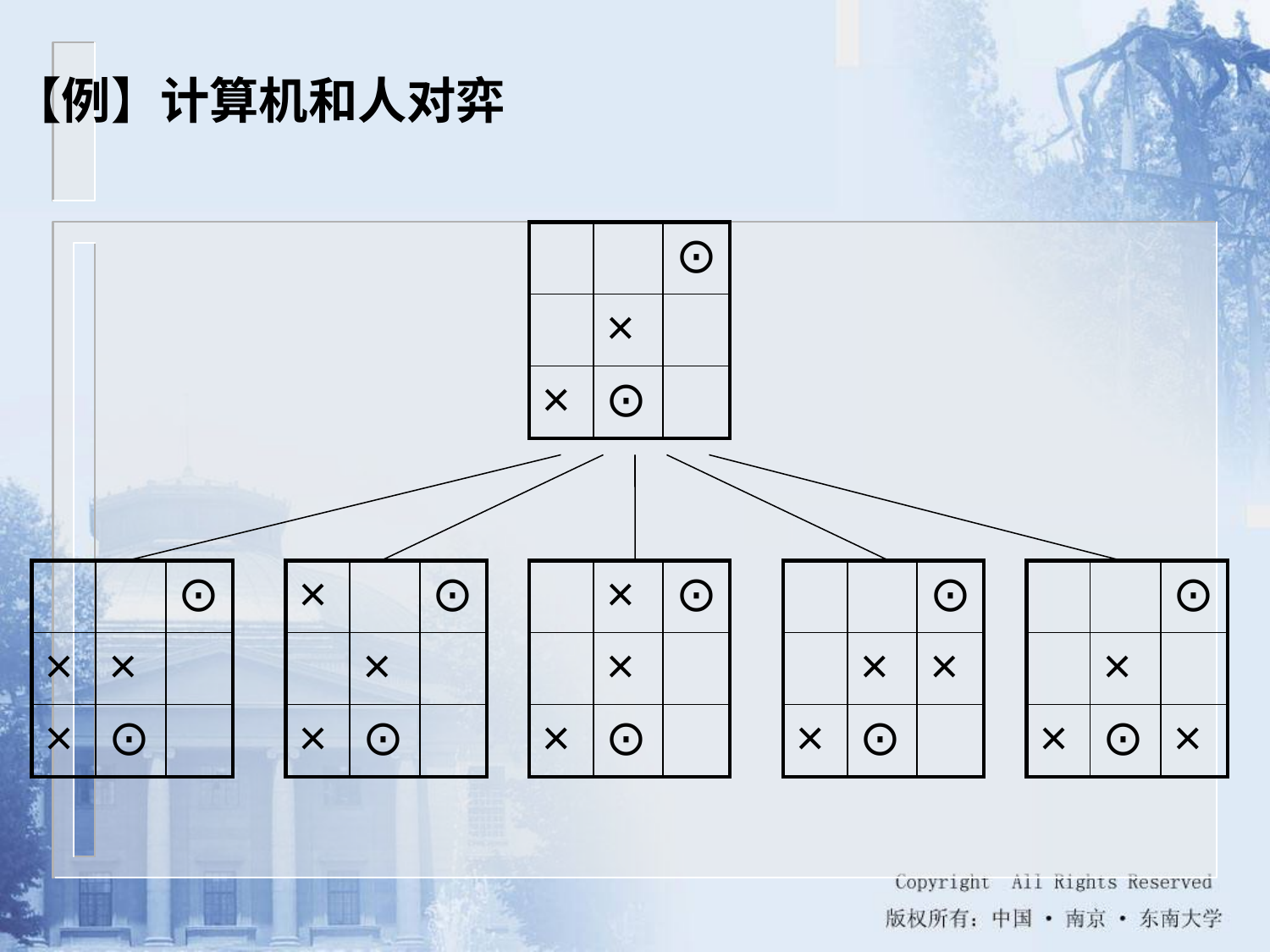

【例】计算机和人对弈
|  |  | ⊙ |
| --- | --- | --- |
|  | × |  |
| × | ⊙ |  |

|  |  | ⊙ |
| --- | --- | --- |
| × | × |  |
| × | ⊙ |  |
| × |  | ⊙ |
| --- | --- | --- |
|  | × |  |
| × | ⊙ |  |
|  | × | ⊙ |
| --- | --- | --- |
|  | × |  |
| × | ⊙ |  |
|  |  | ⊙ |
| --- | --- | --- |
|  | × | × |
| × | ⊙ |  |
|  |  | ⊙ |
| --- | --- | --- |
|  | × |  |
| × | ⊙ | × |